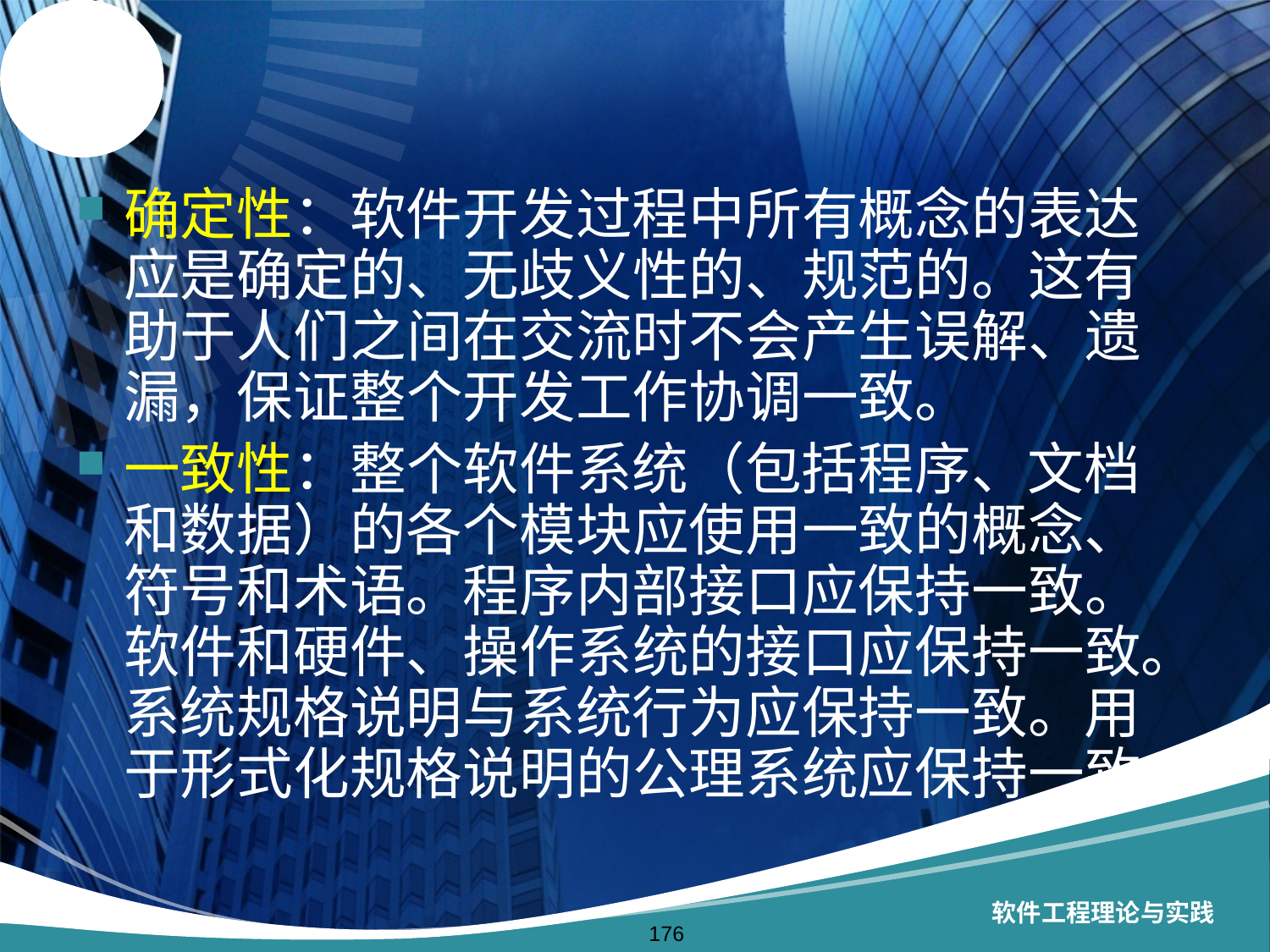

#
确定性：软件开发过程中所有概念的表达应是确定的、无歧义性的、规范的。这有助于人们之间在交流时不会产生误解、遗漏，保证整个开发工作协调一致。
一致性：整个软件系统（包括程序、文档和数据）的各个模块应使用一致的概念、符号和术语。程序内部接口应保持一致。软件和硬件、操作系统的接口应保持一致。系统规格说明与系统行为应保持一致。用于形式化规格说明的公理系统应保持一致。

软件工程理论与实践
176